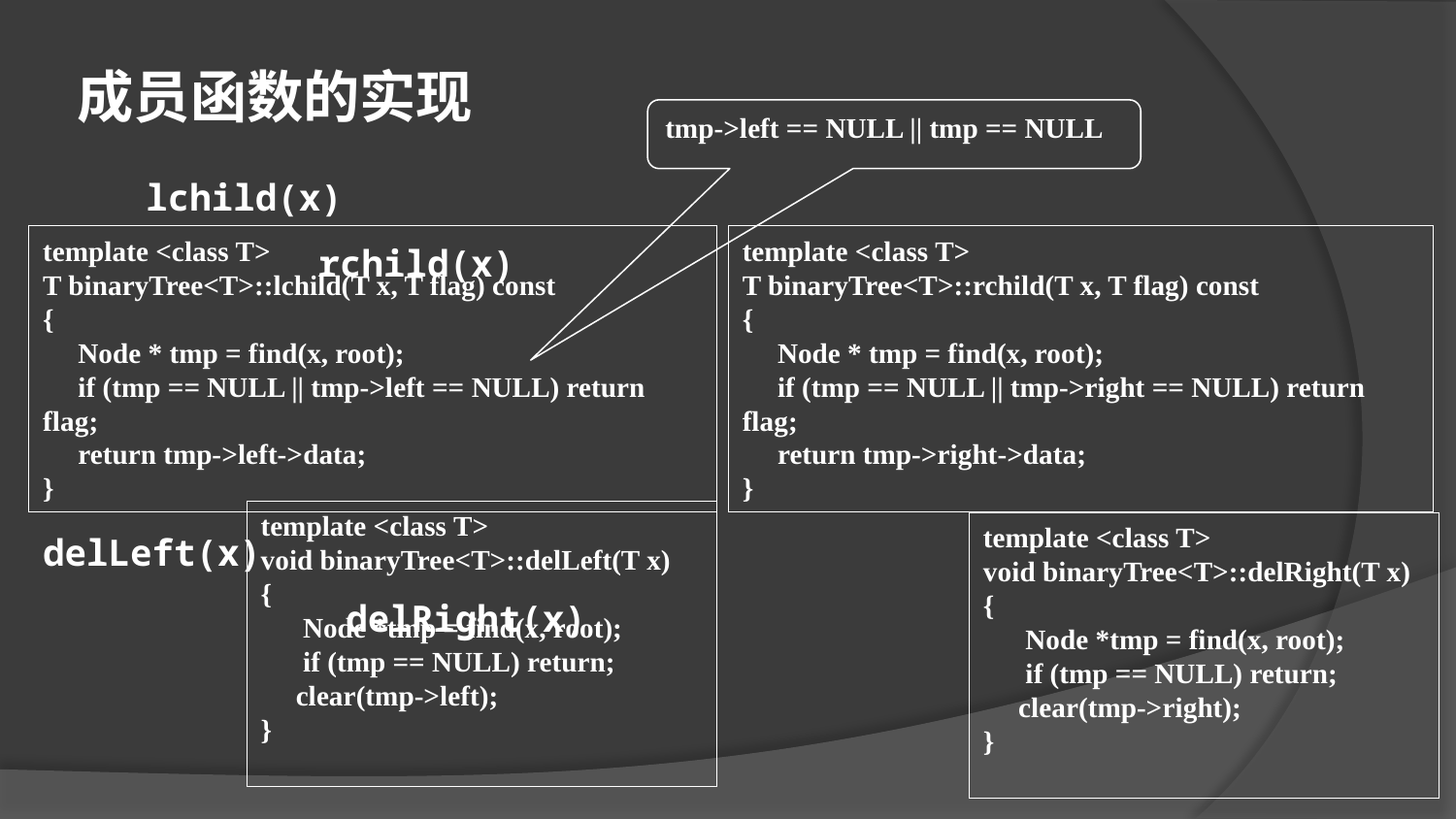

成员函数的实现
tmp->left == NULL || tmp == NULL
lchild(x)                                     rchild(x)
template <class T>
T binaryTree<T>::lchild(T x, T flag) const
{
     Node * tmp = find(x, root);
     if (tmp == NULL || tmp->left == NULL) return flag;
     return tmp->left->data;
}
template <class T>
T binaryTree<T>::rchild(T x, T flag) const
{
     Node * tmp = find(x, root);
     if (tmp == NULL || tmp->right == NULL) return flag;
     return tmp->right->data;
}
delLeft(x)                                                delRight(x)
template <class T>
void binaryTree<T>::delLeft(T x)
{
      Node *tmp = find(x, root);
      if (tmp == NULL) return;
     clear(tmp->left);
}

template <class T>
void binaryTree<T>::delRight(T x)
{
      Node *tmp = find(x, root);
      if (tmp == NULL) return;
     clear(tmp->right);
}